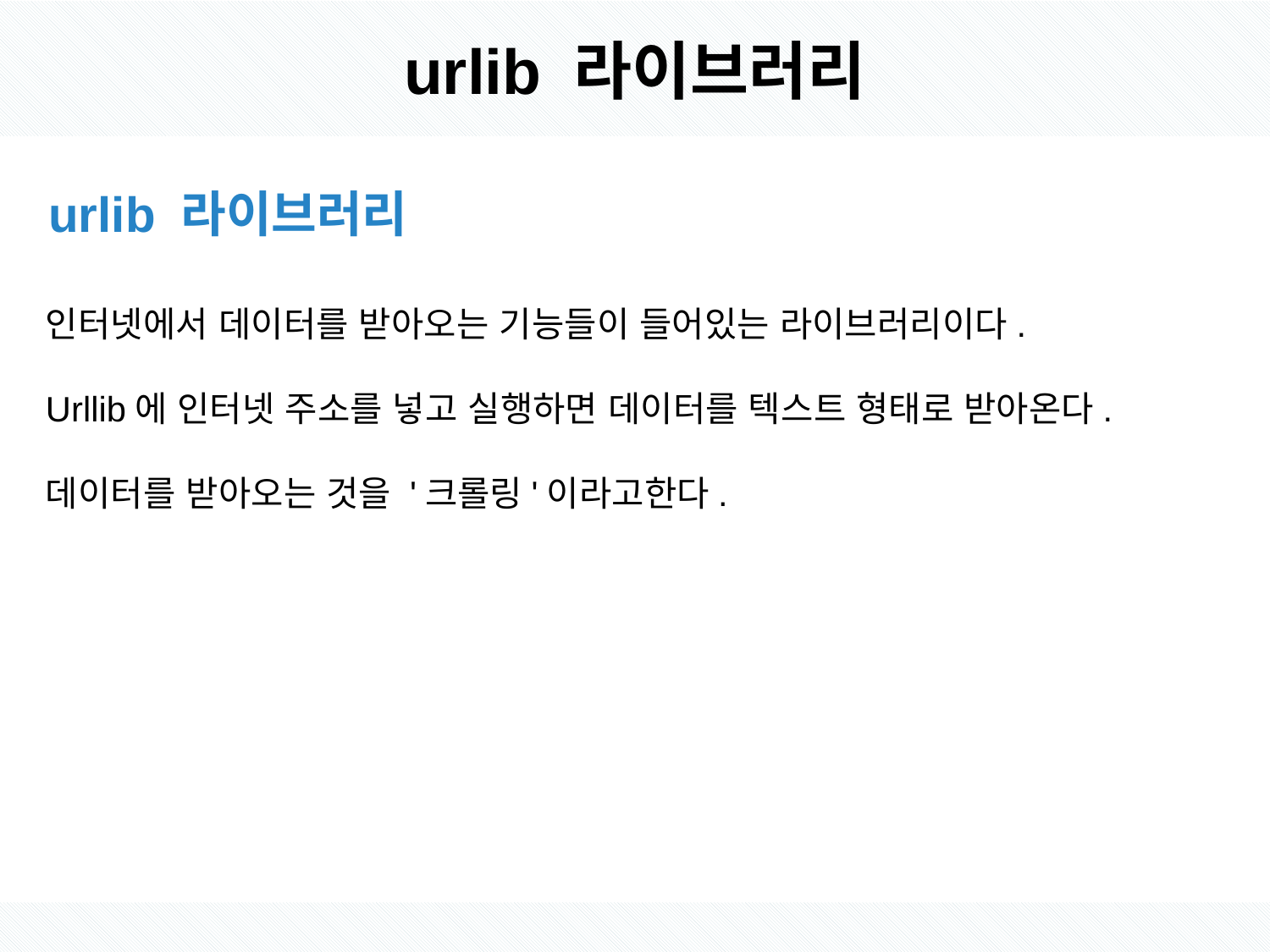

# urlib 라이브러리
urlib 라이브러리
인터넷에서 데이터를 받아오는 기능들이 들어있는 라이브러리이다.

Urllib에 인터넷 주소를 넣고 실행하면 데이터를 텍스트 형태로 받아온다.

데이터를 받아오는 것을 '크롤링'이라고한다.